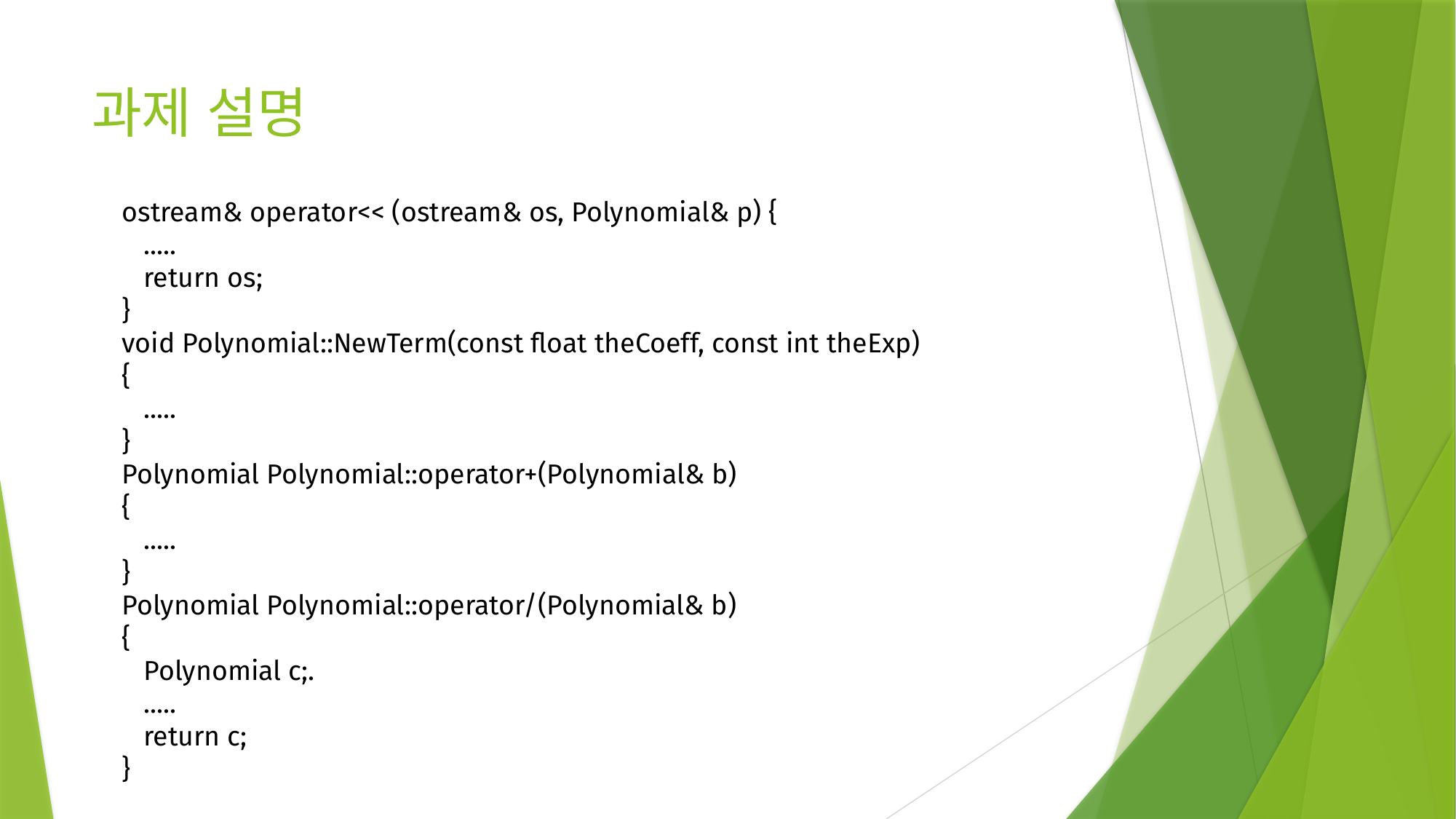

# 과제 설명
ostream& operator<< (ostream& os, Polynomial& p) {
   .....
   return os;
}
void Polynomial::NewTerm(const float theCoeff, const int theExp)
{
   .....
}
Polynomial Polynomial::operator+(Polynomial& b)
{
   .....
}
Polynomial Polynomial::operator/(Polynomial& b)
{
   Polynomial c;.
   .....
   return c;
}